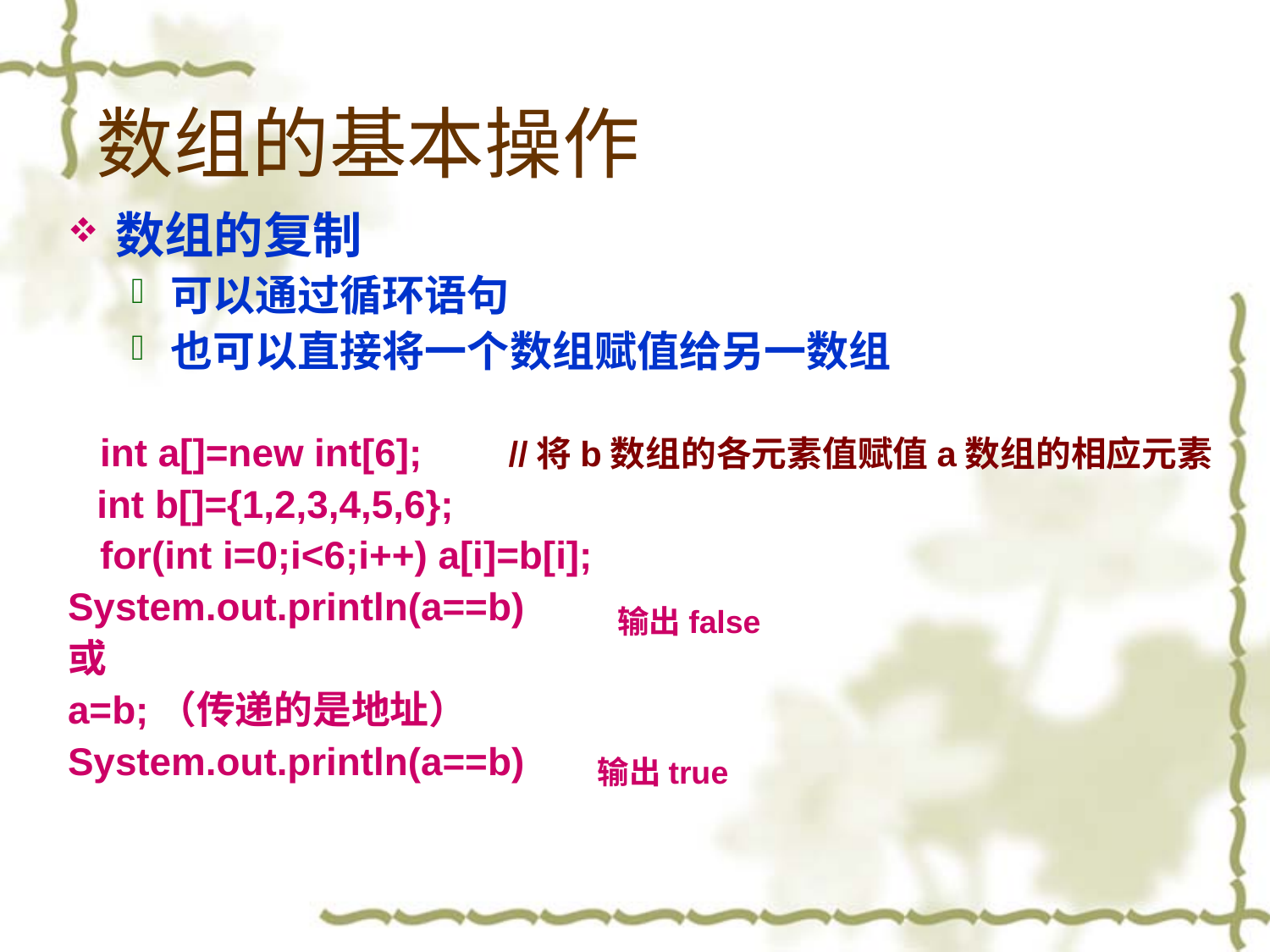

# 数组的基本操作
数组的复制
可以通过循环语句
也可以直接将一个数组赋值给另一数组

   int a[]=new int[6];        //将b数组的各元素值赋值a数组的相应元素
   int b[]={1,2,3,4,5,6};
   for(int i=0;i<6;i++) a[i]=b[i];
System.out.println(a==b)
或
a=b;（传递的是地址）
System.out.println(a==b)
输出false
输出true